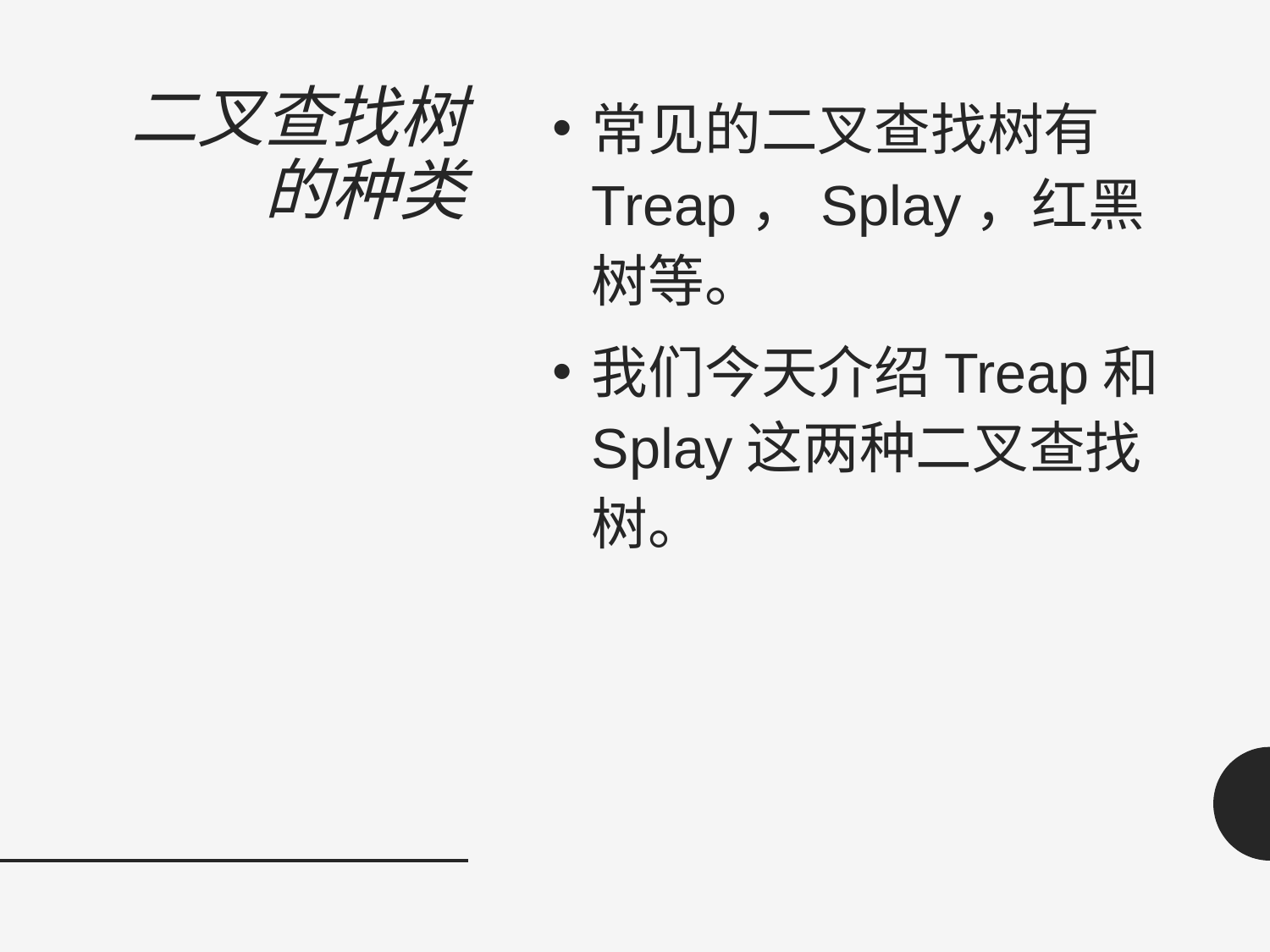

# 二叉查找树的种类
常见的二叉查找树有Treap，Splay，红黑树等。
我们今天介绍Treap和Splay这两种二叉查找树。